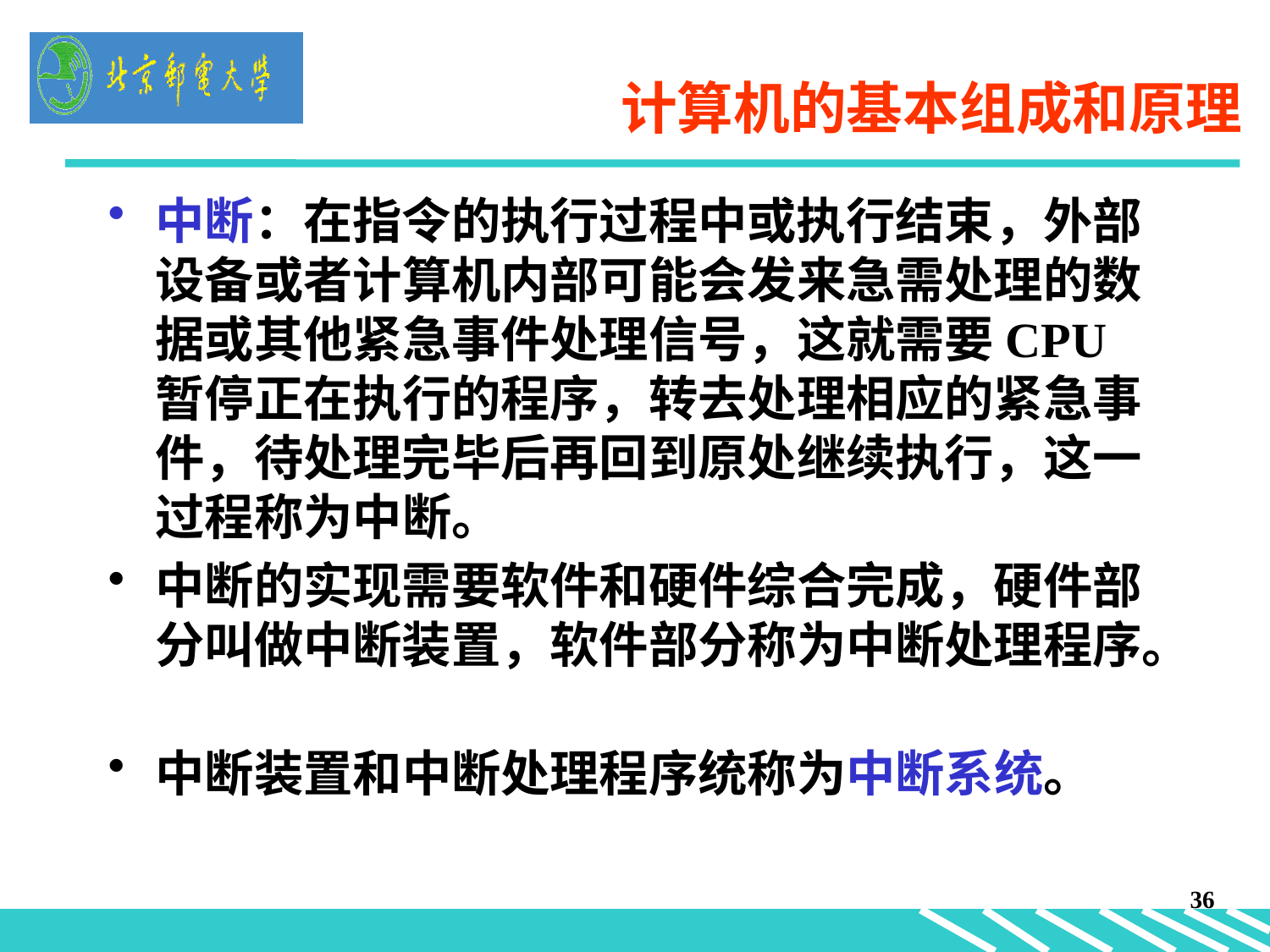

计算机的基本组成和原理
中断：在指令的执行过程中或执行结束，外部设备或者计算机内部可能会发来急需处理的数据或其他紧急事件处理信号，这就需要CPU暂停正在执行的程序，转去处理相应的紧急事件，待处理完毕后再回到原处继续执行，这一过程称为中断。
中断的实现需要软件和硬件综合完成，硬件部分叫做中断装置，软件部分称为中断处理程序。
中断装置和中断处理程序统称为中断系统。

36